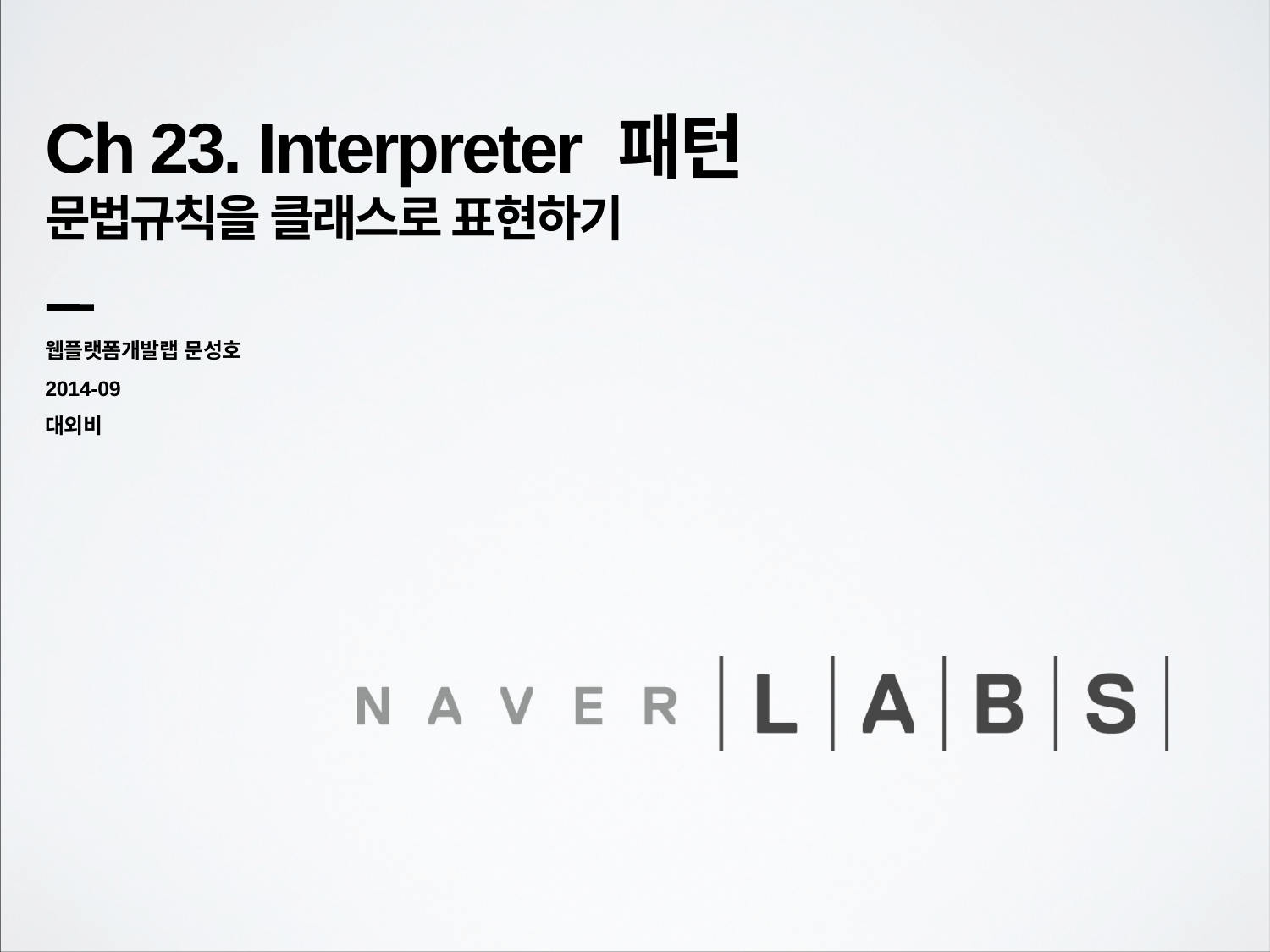

Ch 23. Interpreter 패턴
문법규칙을 클래스로 표현하기
웹플랫폼개발랩 문성호
2014-09
대외비